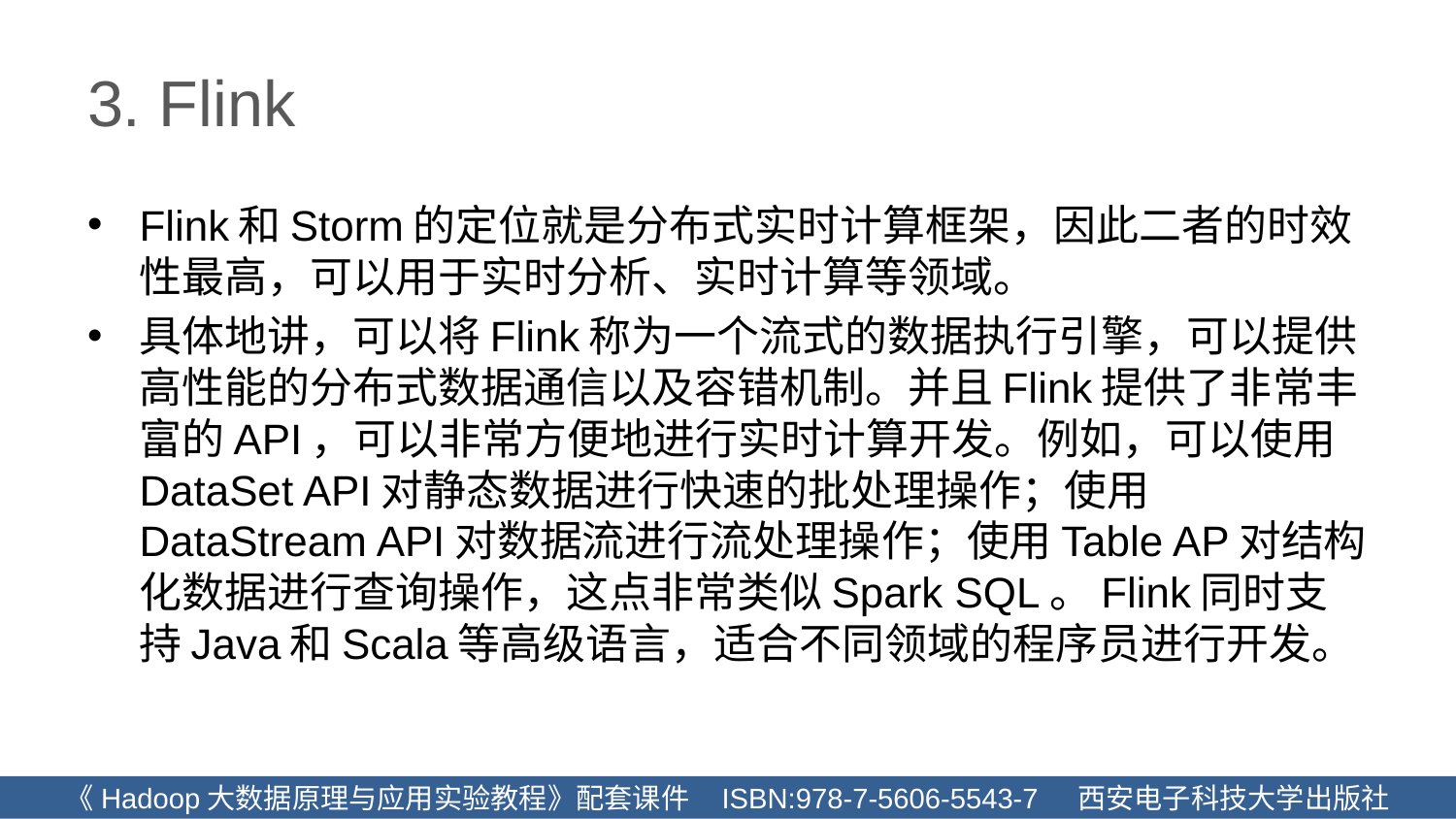

# 3. Flink
Flink和Storm的定位就是分布式实时计算框架，因此二者的时效性最高，可以用于实时分析、实时计算等领域。
具体地讲，可以将Flink称为一个流式的数据执行引擎，可以提供高性能的分布式数据通信以及容错机制。并且Flink提供了非常丰富的API，可以非常方便地进行实时计算开发。例如，可以使用DataSet API对静态数据进行快速的批处理操作；使用DataStream API对数据流进行流处理操作；使用Table AP对结构化数据进行查询操作，这点非常类似Spark SQL。Flink同时支持Java和Scala等高级语言，适合不同领域的程序员进行开发。